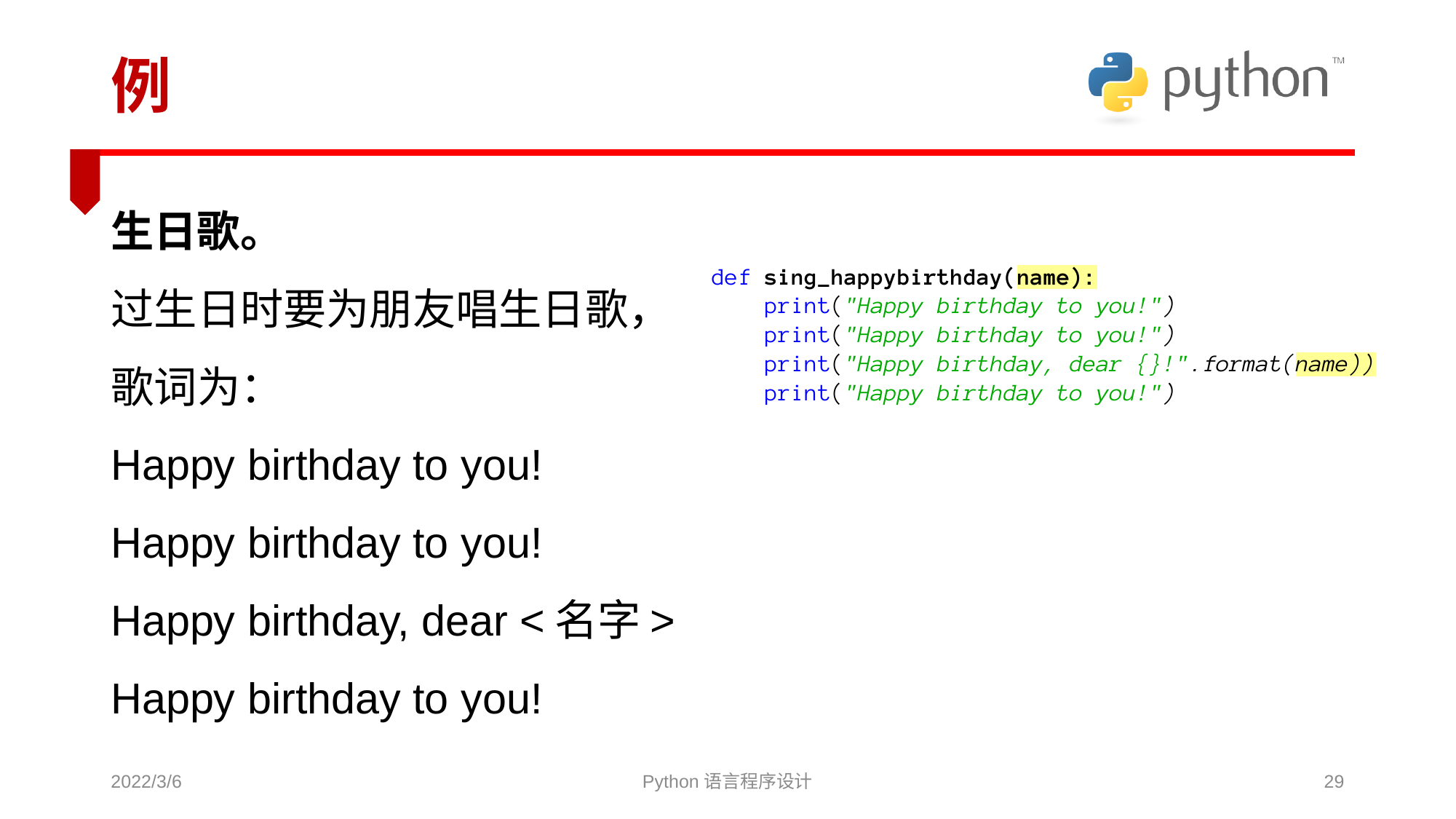

# 例
生日歌。
过生日时要为朋友唱生日歌，
歌词为：
Happy birthday to you!
Happy birthday to you!
Happy birthday, dear <名字>
Happy birthday to you!

def sing_happybirthday(name):
    print("Happy birthday to you!")
    print("Happy birthday to you!")
    print("Happy birthday, dear {}!".format(name))
    print("Happy birthday to you!")
2022/3/6
Python语言程序设计
29